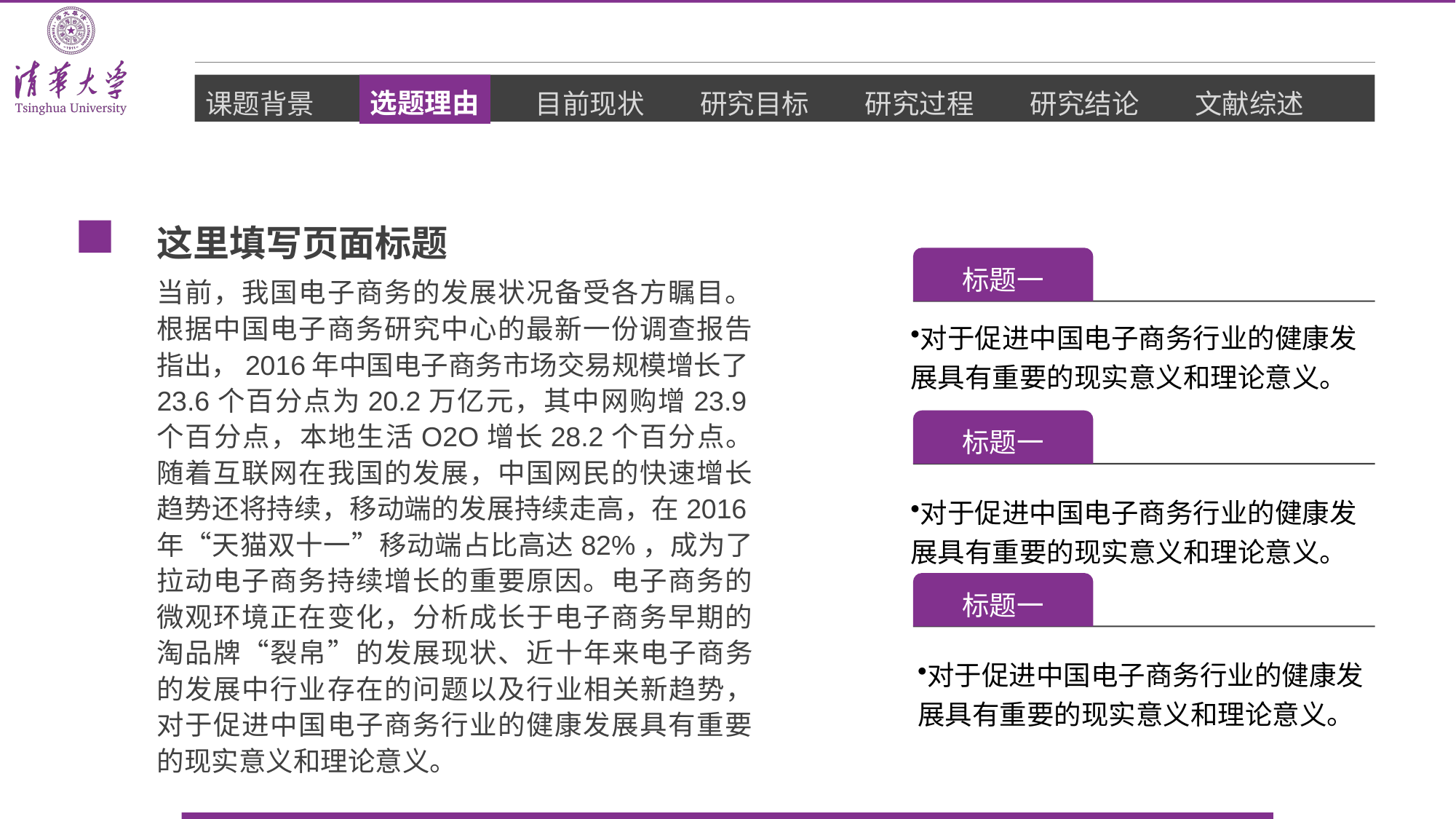

这里填写页面标题

标题一
当前，我国电子商务的发展状况备受各方瞩目。根据中国电子商务研究中心的最新一份调查报告指出，2016年中国电子商务市场交易规模增长了23.6个百分点为20.2万亿元，其中网购增23.9个百分点，本地生活O2O增长28.2个百分点。随着互联网在我国的发展，中国网民的快速增长趋势还将持续，移动端的发展持续走高，在2016年“天猫双十一”移动端占比高达82%，成为了拉动电子商务持续增长的重要原因。电子商务的微观环境正在变化，分析成长于电子商务早期的淘品牌“裂帛”的发展现状、近十年来电子商务的发展中行业存在的问题以及行业相关新趋势，对于促进中国电子商务行业的健康发展具有重要的现实意义和理论意义。

对于促进中国电子商务行业的健康发展具有重要的现实意义和理论意义。
标题一
对于促进中国电子商务行业的健康发展具有重要的现实意义和理论意义。
标题一
对于促进中国电子商务行业的健康发展具有重要的现实意义和理论意义。